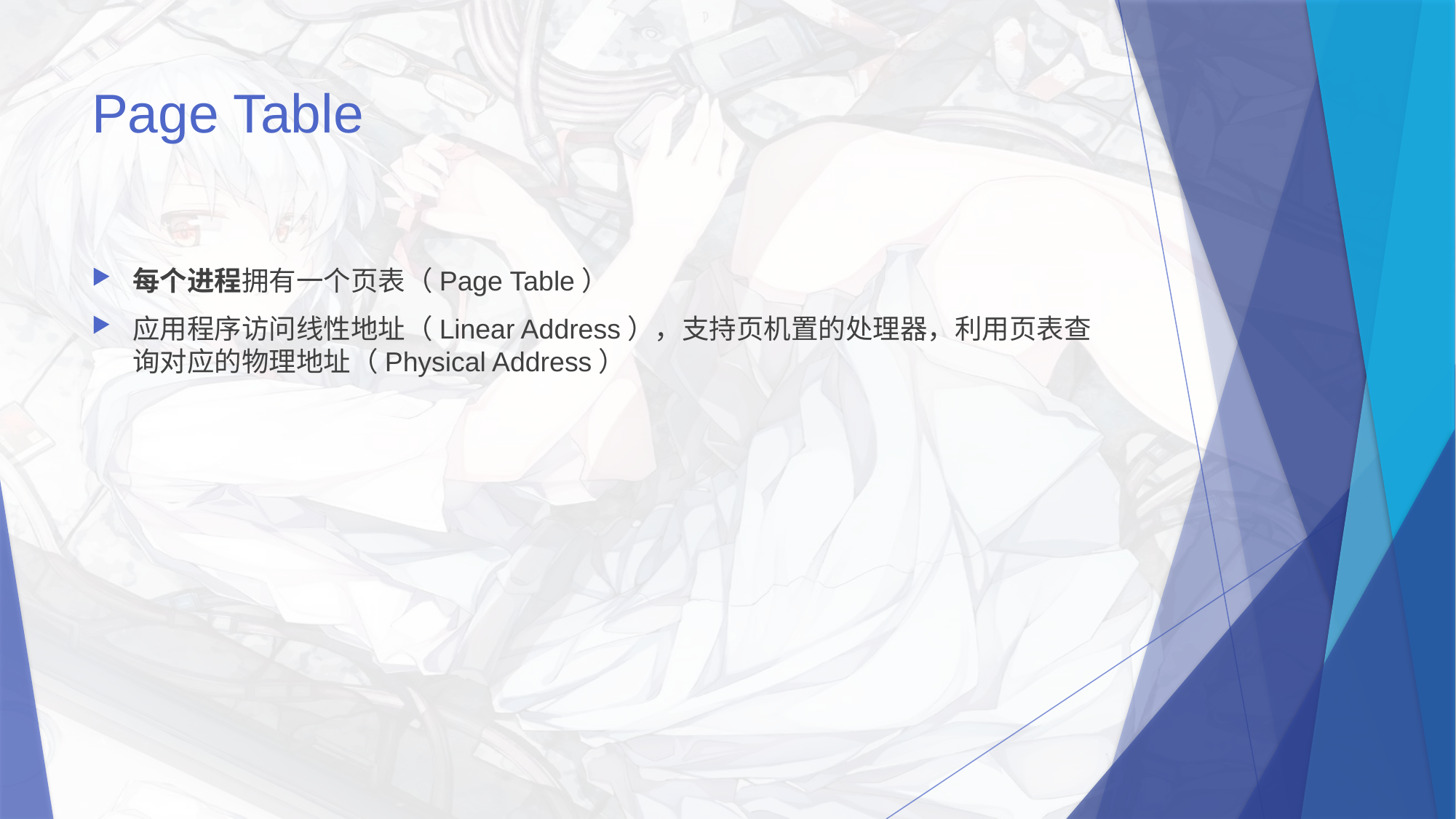

# Page Table
每个进程拥有一个页表（Page Table）
应用程序访问线性地址（Linear Address），支持页机置的处理器，利用页表查询对应的物理地址（Physical Address）